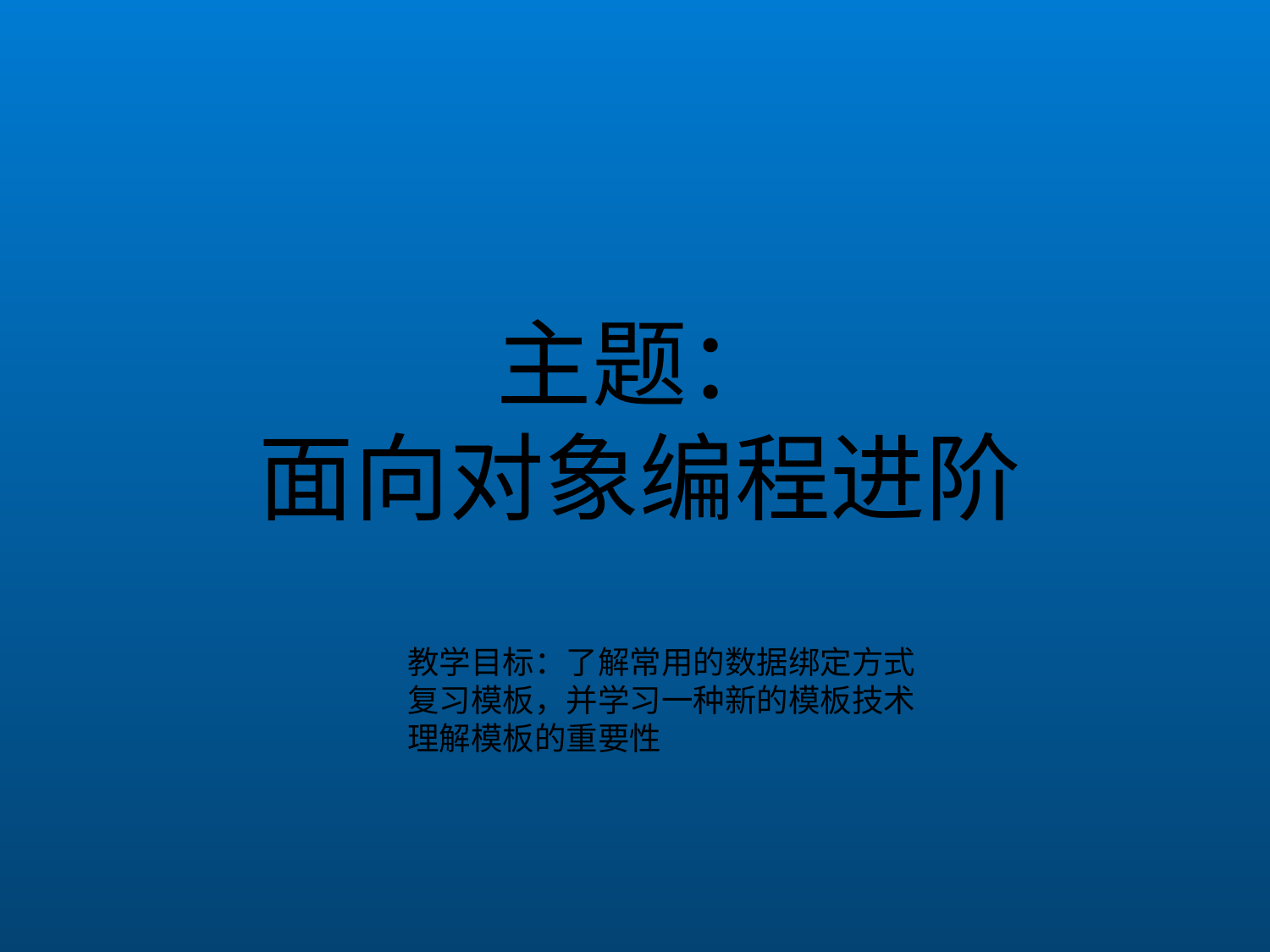

# 主题： 面向对象编程进阶
教学目标：了解常用的数据绑定方式
复习模板，并学习一种新的模板技术
理解模板的重要性